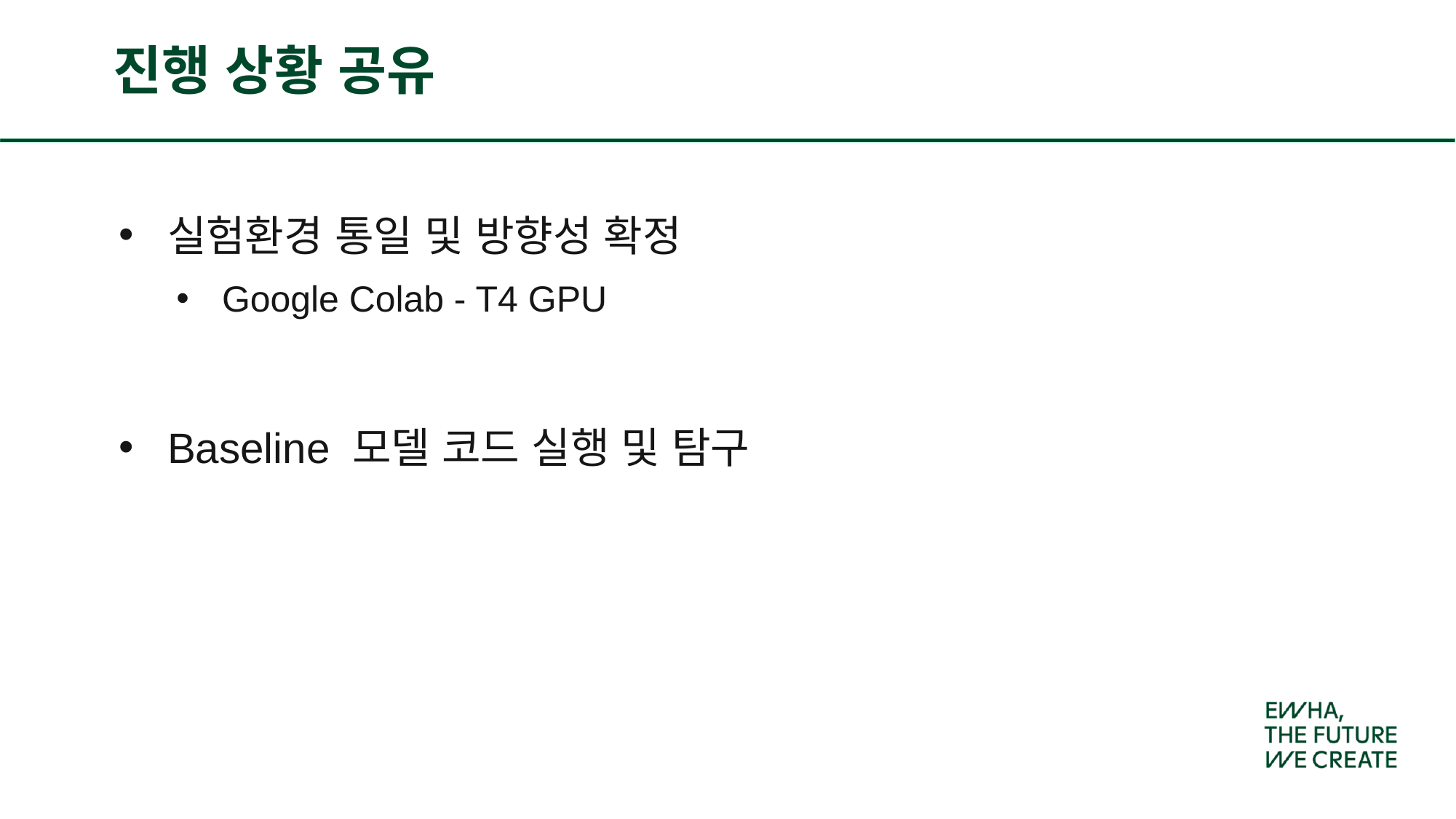

# 진행 상황 공유
실험환경 통일 및 방향성 확정
Google Colab - T4 GPU

Baseline 모델 코드 실행 및 탐구